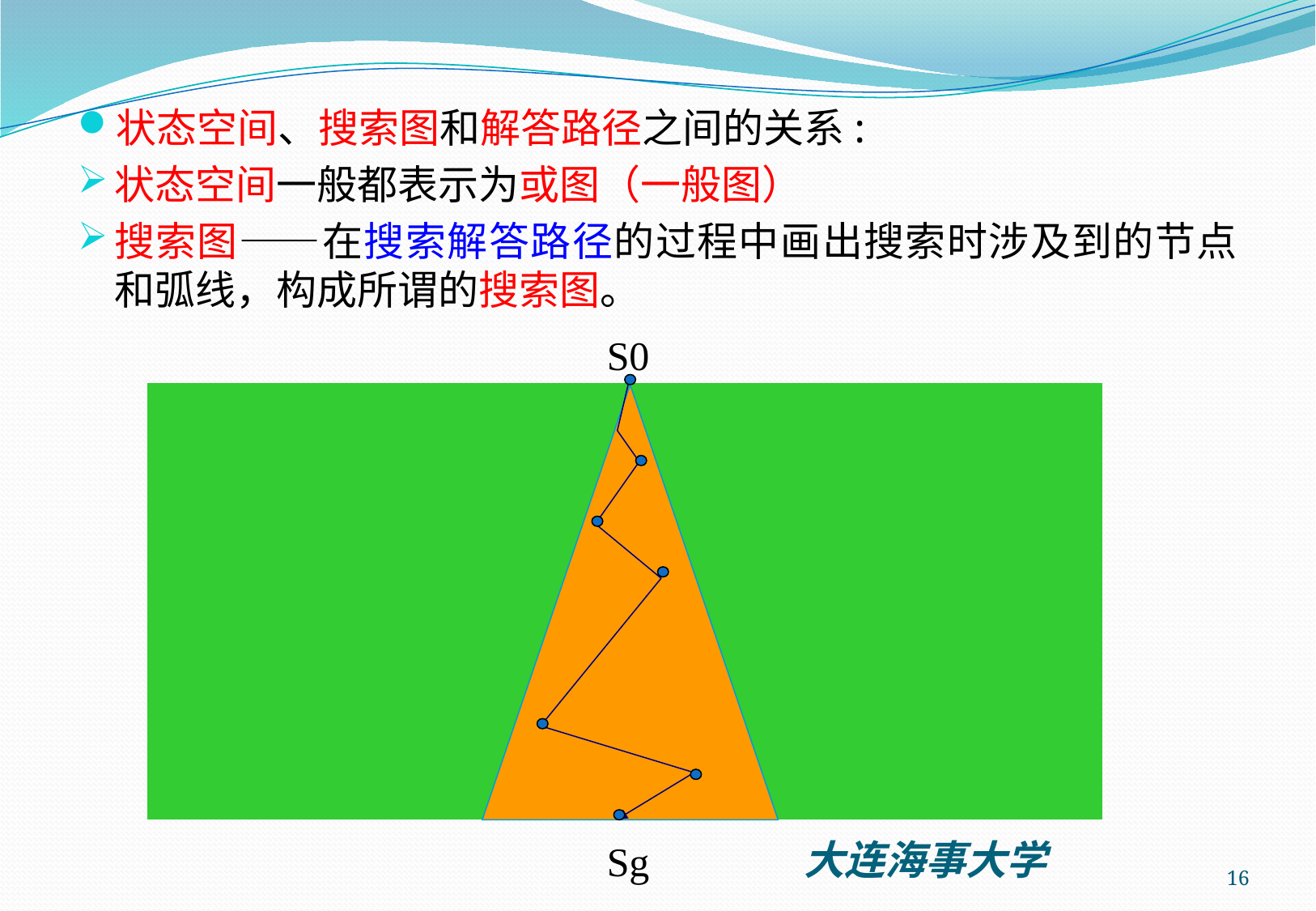

状态空间、搜索图和解答路径之间的关系:
状态空间一般都表示为或图（一般图）
搜索图——在搜索解答路径的过程中画出搜索时涉及到的节点和弧线，构成所谓的搜索图。

S0

Sg
16